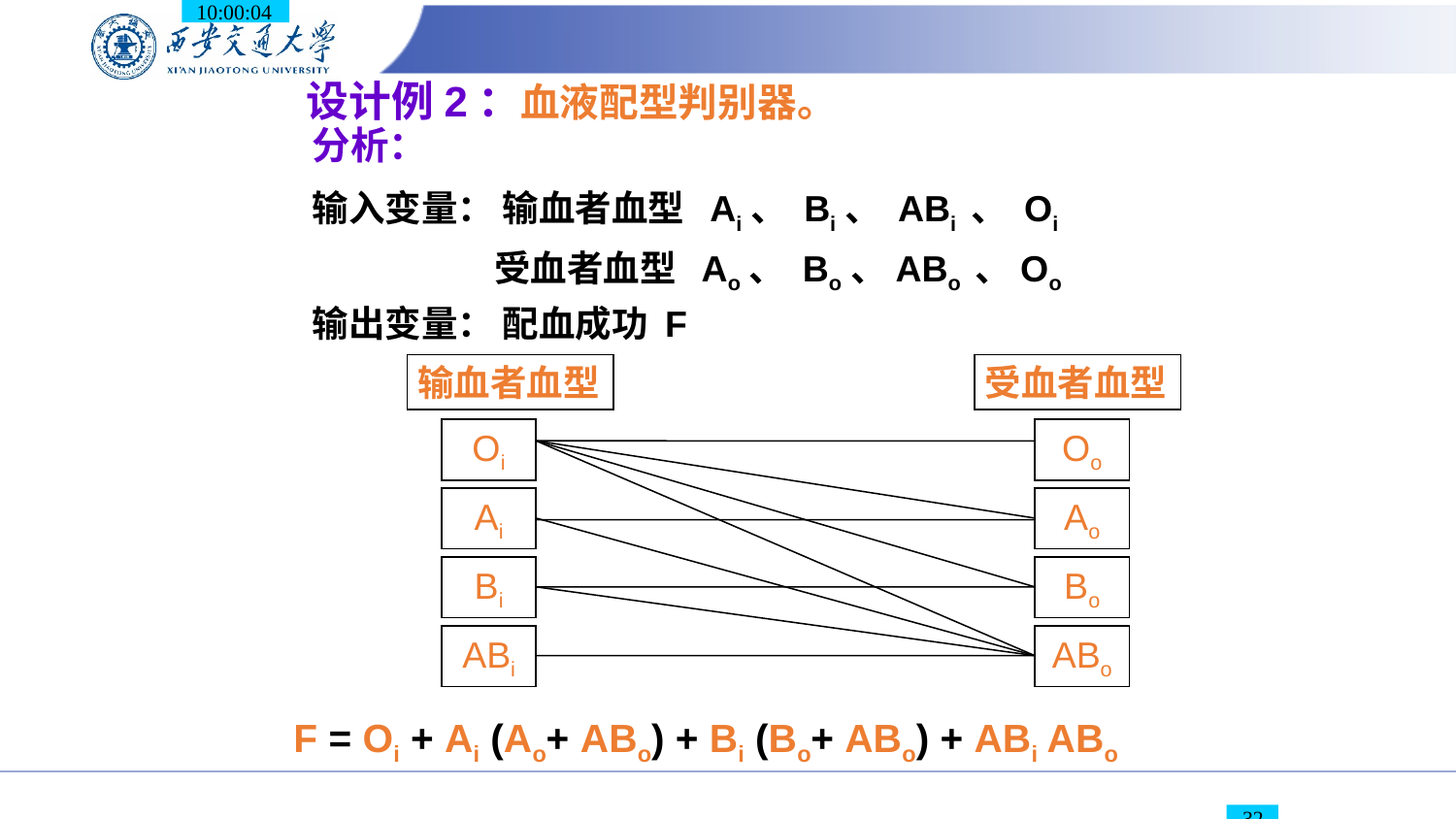

10:00:04
设计例2：血液配型判别器。
# 分析：
输入变量： 输血者血型  Ai、 Bi、 ABi 、 Oi
                     受血者血型  Ao、 Bo、ABo 、Oo
输出变量： 配血成功 F
输血者血型
受血者血型
Oi
Oo

Ai
Ao

Bi
Bo

ABi
ABo

 F = Oi + Ai (Ao+ ABo) + Bi (Bo+ ABo) + ABi ABo
32